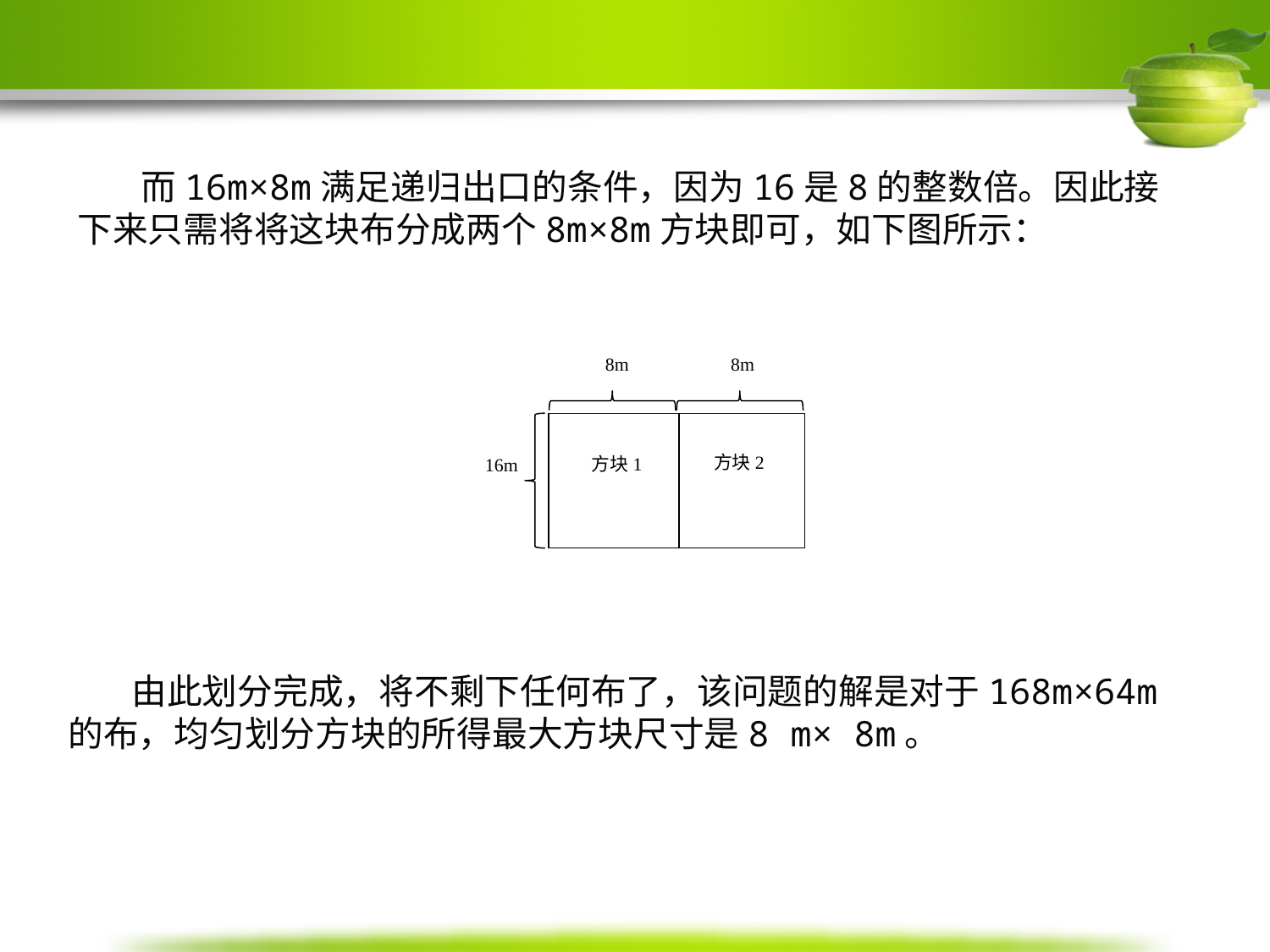

而16m×8m满足递归出口的条件，因为16是8的整数倍。因此接下来只需将将这块布分成两个8m×8m方块即可，如下图所示：
8m
8m

16m

方块2
方块1
由此划分完成，将不剩下任何布了，该问题的解是对于168m×64m的布，均匀划分方块的所得最大方块尺寸是8 m× 8m。